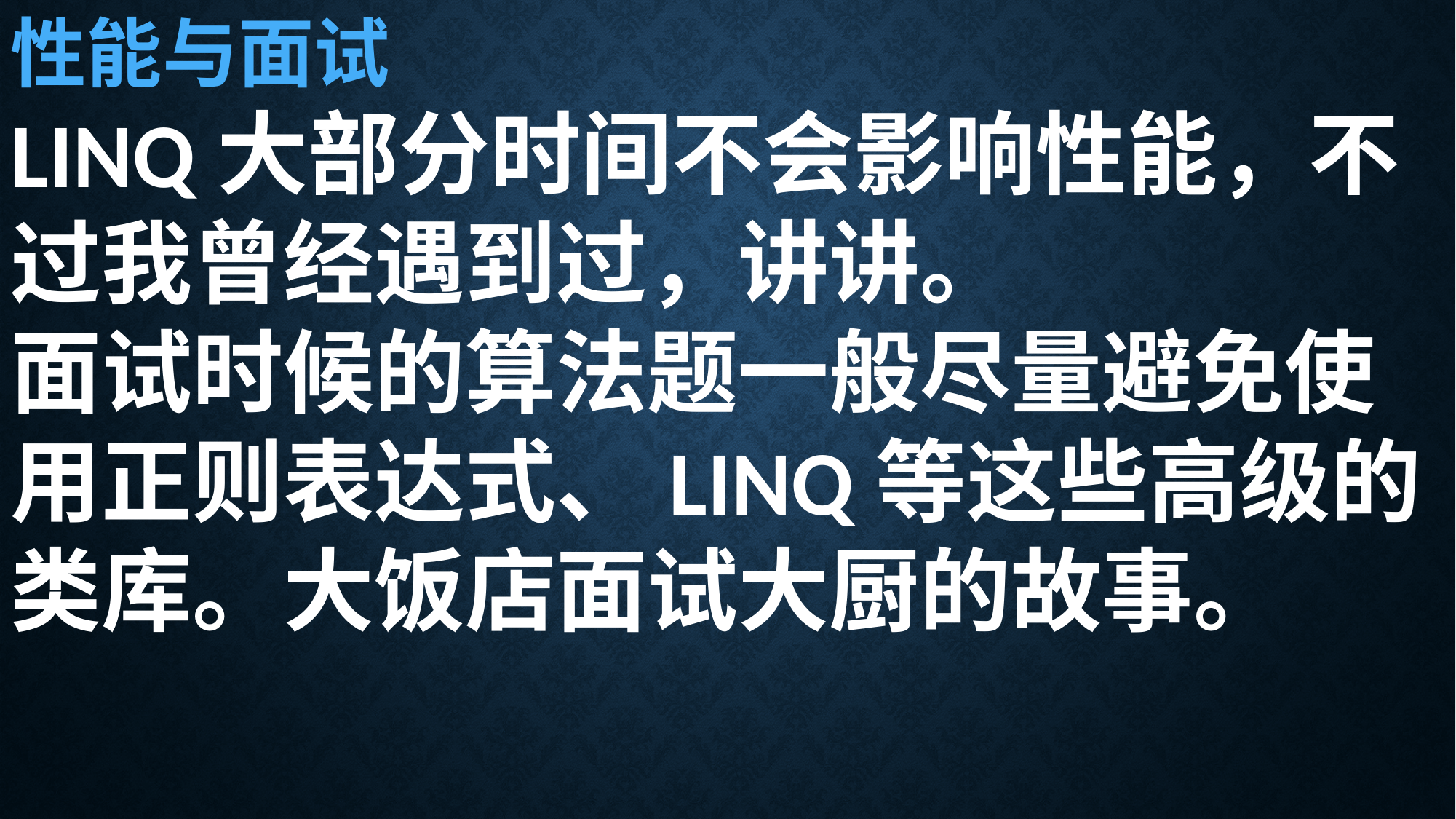

性能与面试
LINQ大部分时间不会影响性能，不过我曾经遇到过，讲讲。
面试时候的算法题一般尽量避免使用正则表达式、LINQ等这些高级的类库。大饭店面试大厨的故事。